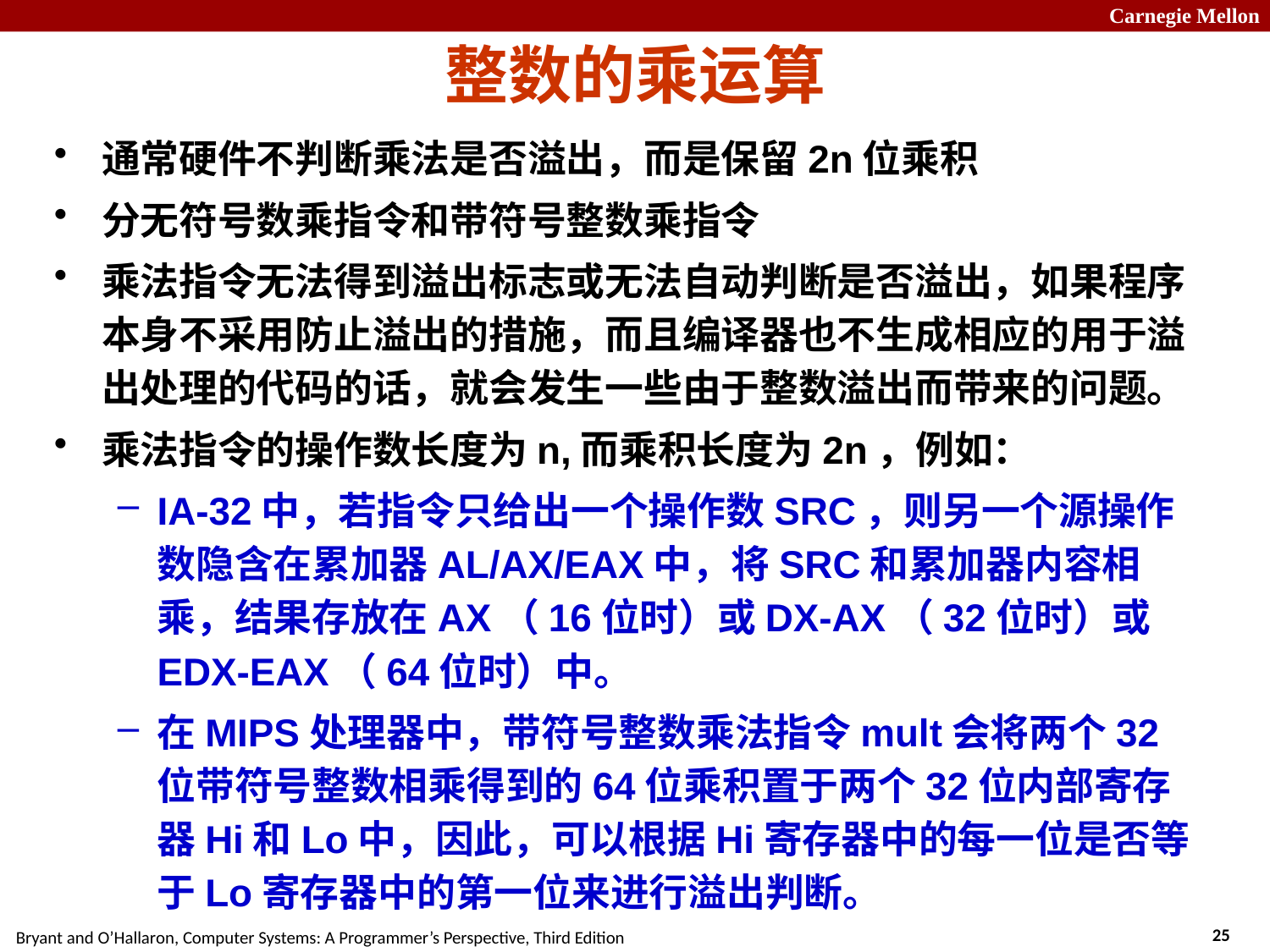

整数的乘运算
通常硬件不判断乘法是否溢出，而是保留2n位乘积
分无符号数乘指令和带符号整数乘指令
乘法指令无法得到溢出标志或无法自动判断是否溢出，如果程序本身不采用防止溢出的措施，而且编译器也不生成相应的用于溢出处理的代码的话，就会发生一些由于整数溢出而带来的问题。
乘法指令的操作数长度为n,而乘积长度为2n，例如：
IA-32中，若指令只给出一个操作数SRC，则另一个源操作数隐含在累加器AL/AX/EAX中，将SRC和累加器内容相乘，结果存放在AX（16位时）或DX-AX（32位时）或EDX-EAX（64位时）中。
在MIPS处理器中，带符号整数乘法指令mult会将两个32位带符号整数相乘得到的64位乘积置于两个32位内部寄存器Hi和Lo中，因此，可以根据Hi寄存器中的每一位是否等于Lo寄存器中的第一位来进行溢出判断。